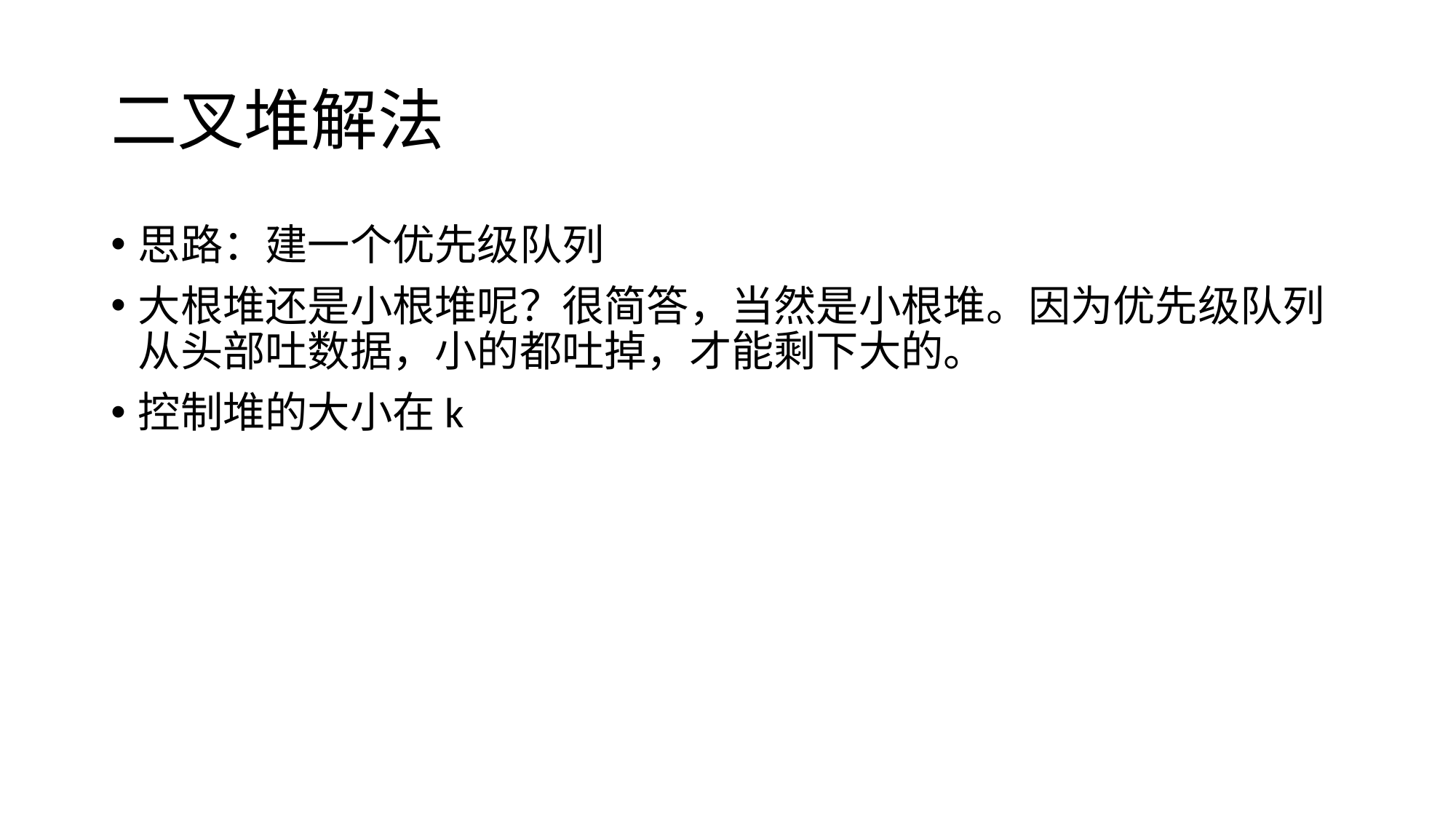

# 二叉堆解法
思路：建一个优先级队列
大根堆还是小根堆呢？很简答，当然是小根堆。因为优先级队列从头部吐数据，小的都吐掉，才能剩下大的。
控制堆的大小在k